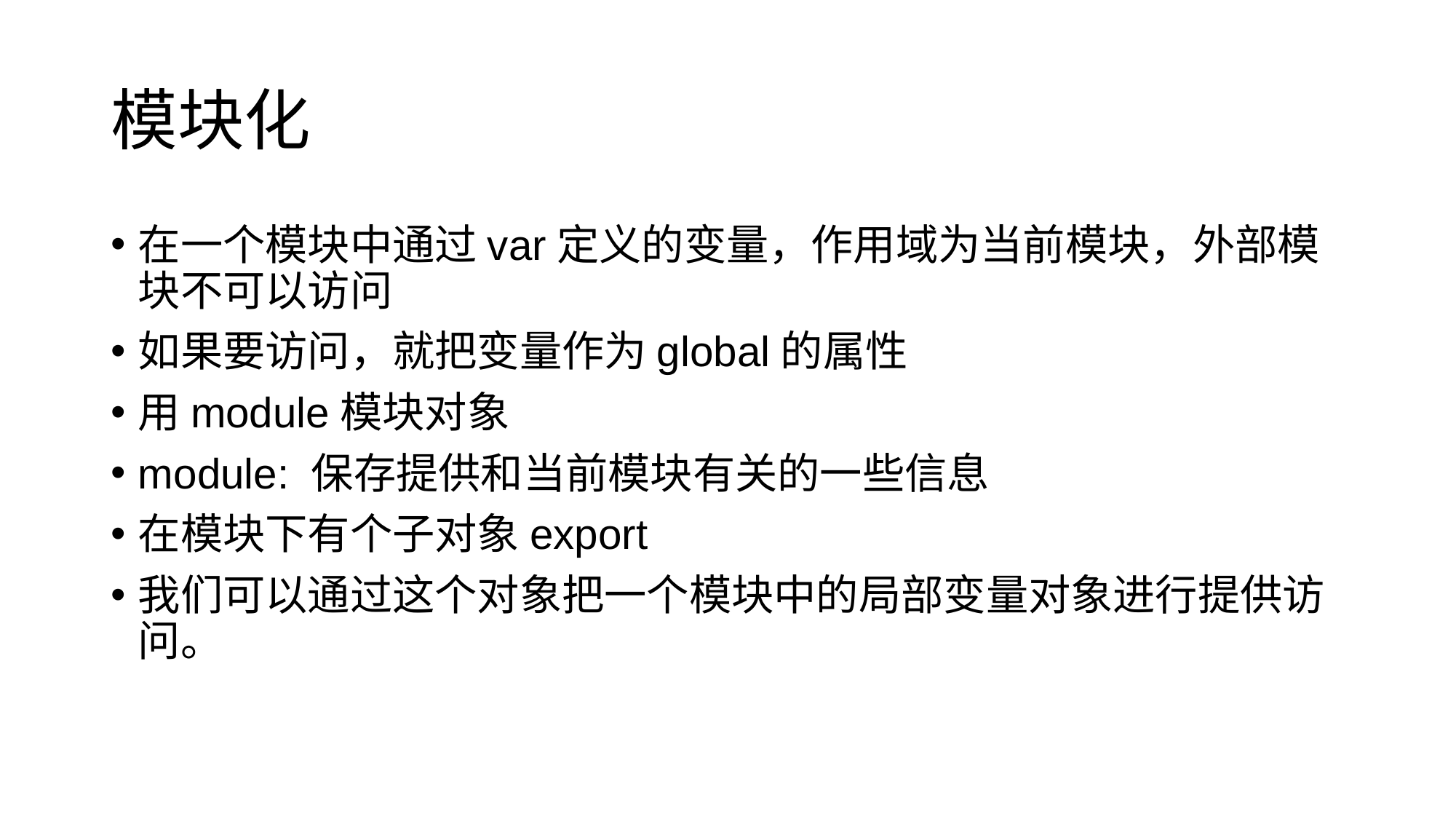

# 模块化
在一个模块中通过var定义的变量，作用域为当前模块，外部模块不可以访问
如果要访问，就把变量作为global的属性
用module模块对象
module: 保存提供和当前模块有关的一些信息
在模块下有个子对象export
我们可以通过这个对象把一个模块中的局部变量对象进行提供访问。